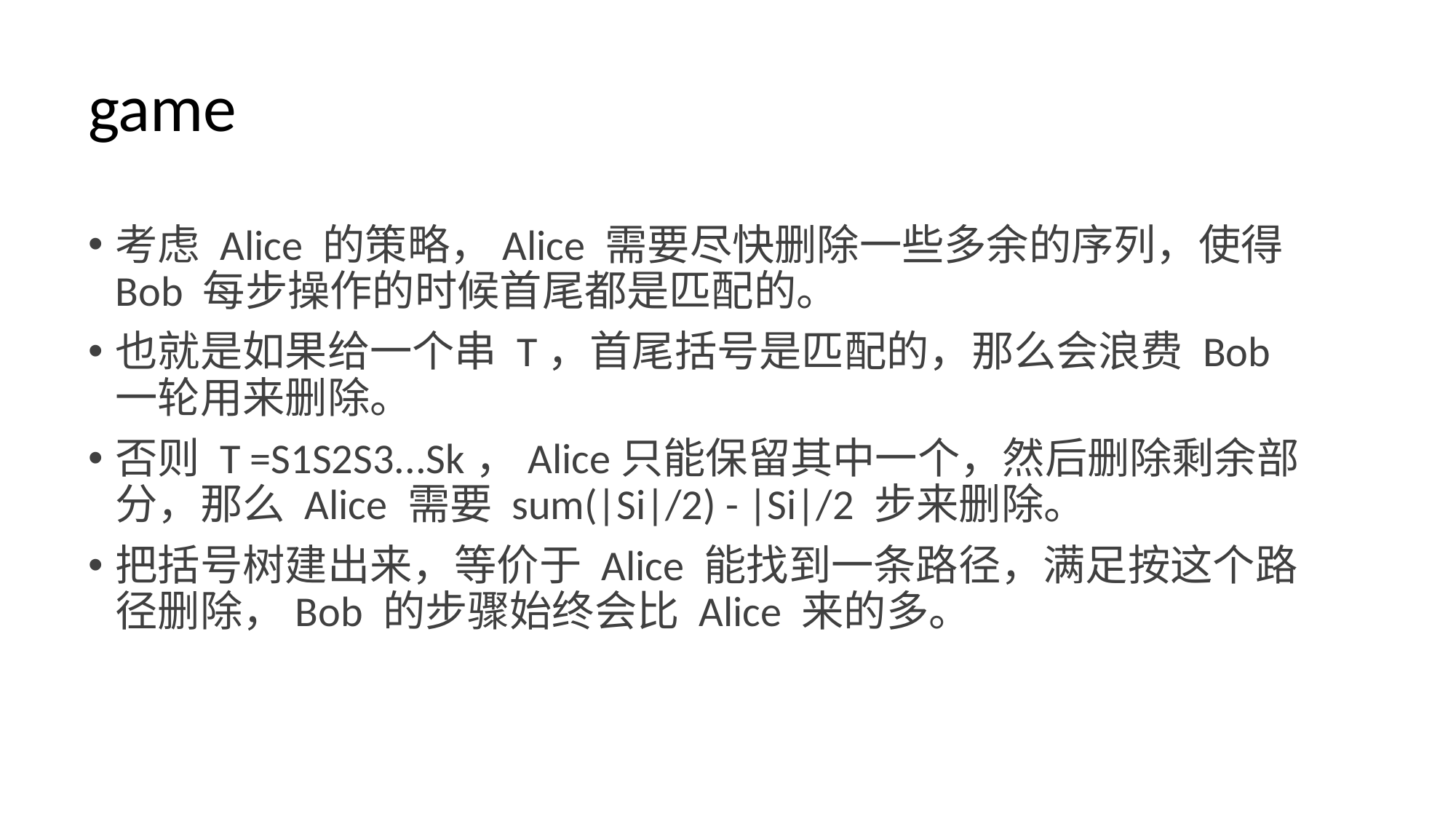

# game
考虑 Alice 的策略，Alice 需要尽快删除一些多余的序列，使得 Bob 每步操作的时候首尾都是匹配的。
也就是如果给一个串 T，首尾括号是匹配的，那么会浪费 Bob 一轮用来删除。
否则 T =S1S2S3...Sk，Alice只能保留其中一个，然后删除剩余部分，那么 Alice 需要 sum(|Si|/2) - |Si|/2 步来删除。
把括号树建出来，等价于 Alice 能找到一条路径，满足按这个路径删除，Bob 的步骤始终会比 Alice 来的多。